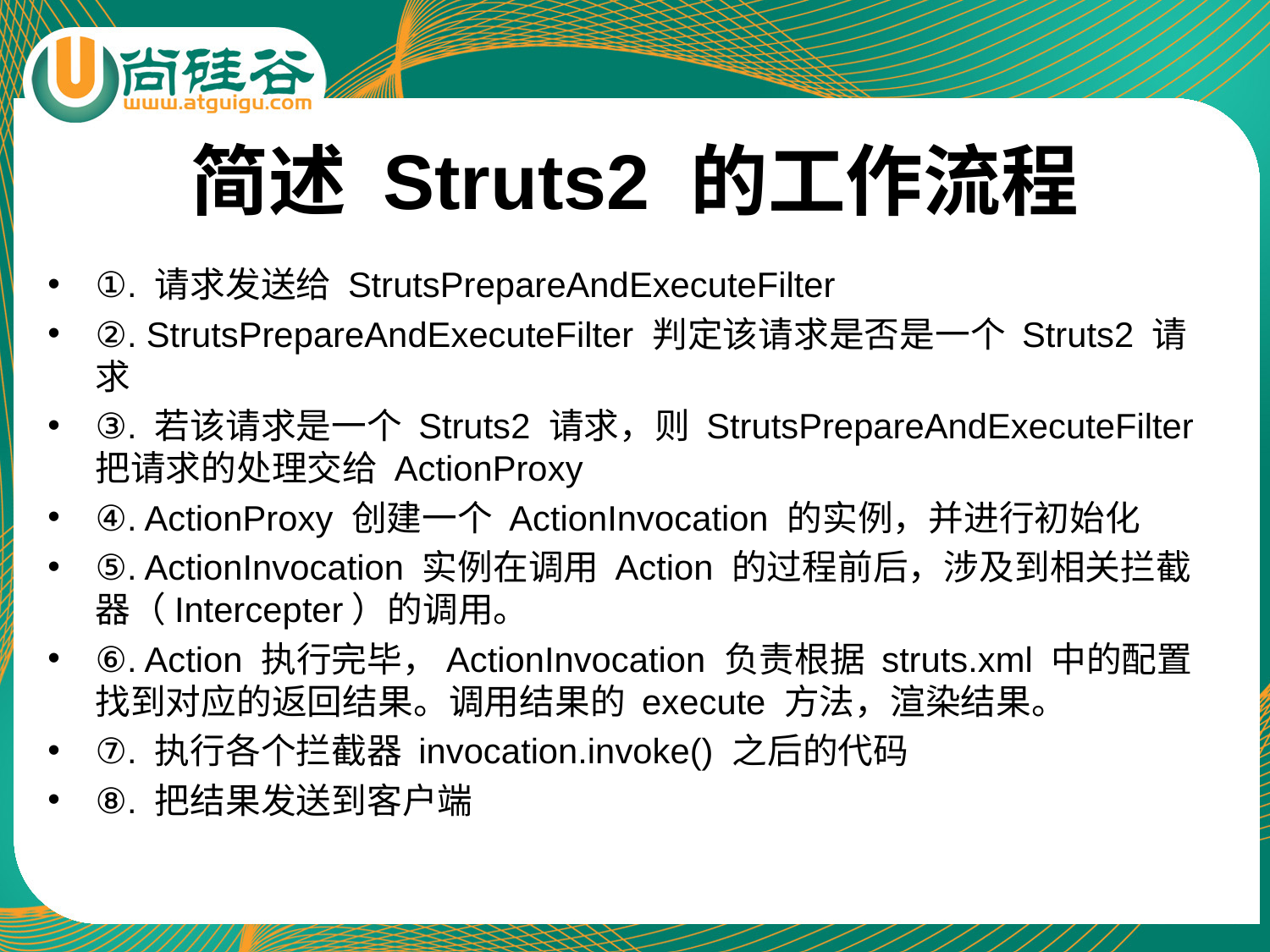

# 简述 Struts2 的工作流程
①. 请求发送给 StrutsPrepareAndExecuteFilter
②. StrutsPrepareAndExecuteFilter 判定该请求是否是一个 Struts2 请求
③. 若该请求是一个 Struts2 请求，则 StrutsPrepareAndExecuteFilter 把请求的处理交给 ActionProxy
④. ActionProxy 创建一个 ActionInvocation 的实例，并进行初始化
⑤. ActionInvocation 实例在调用 Action 的过程前后，涉及到相关拦截器（Intercepter）的调用。
⑥. Action 执行完毕，ActionInvocation 负责根据 struts.xml 中的配置找到对应的返回结果。调用结果的 execute 方法，渲染结果。
⑦. 执行各个拦截器 invocation.invoke() 之后的代码
⑧. 把结果发送到客户端